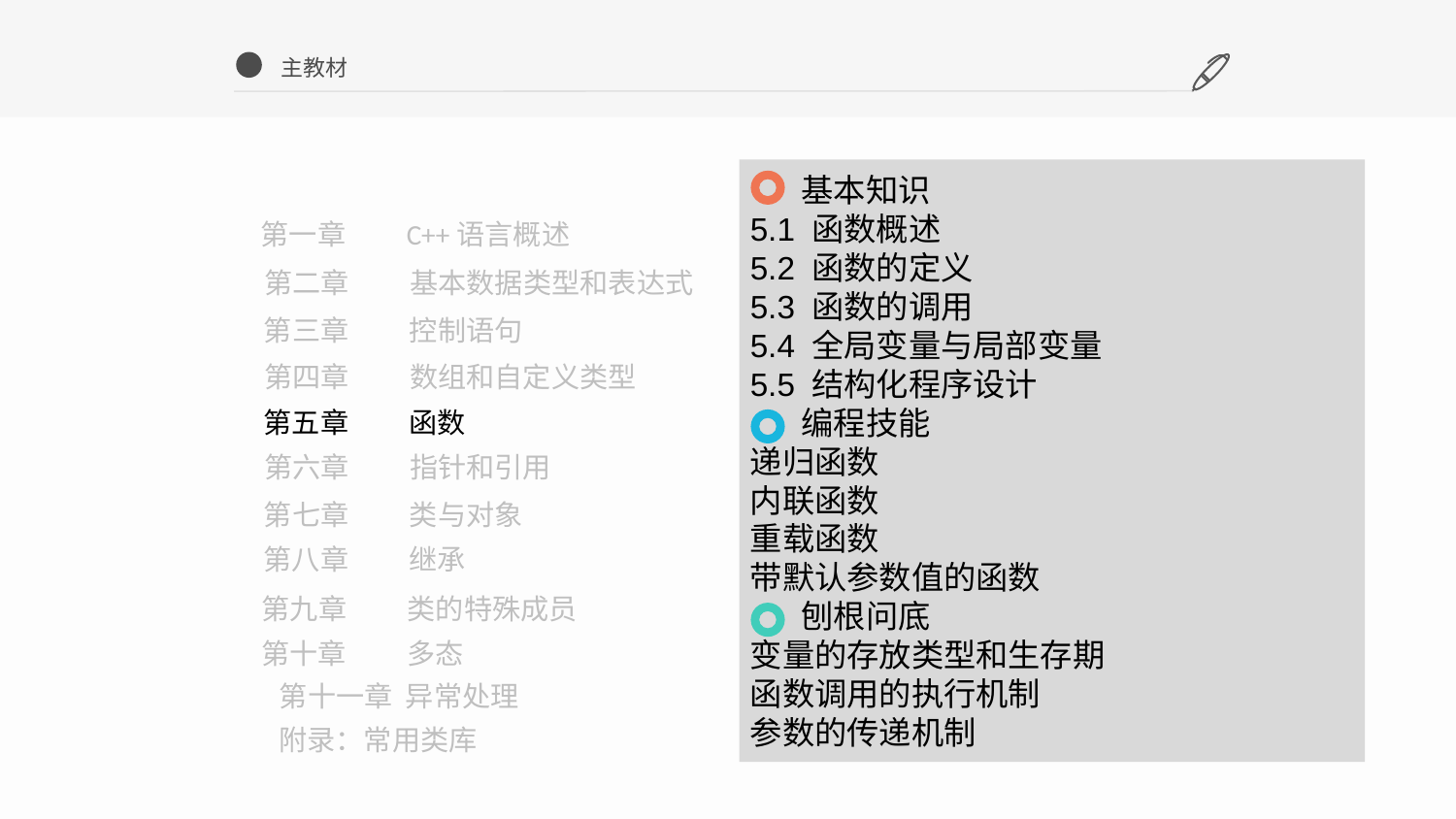

主教材

      基本知识
5.1 函数概述
5.2 函数的定义
5.3 函数的调用
5.4 全局变量与局部变量
5.5 结构化程序设计
      编程技能
递归函数
内联函数
重载函数
带默认参数值的函数
      刨根问底
变量的存放类型和生存期
函数调用的执行机制
参数的传递机制

第一章	C++语言概述
第二章	基本数据类型和表达式
第三章	控制语句
第四章	数组和自定义类型
第五章	函数

第六章	指针和引用
第七章	类与对象
第八章	继承
第九章	类的特殊成员

第十章	多态
第十一章  异常处理
附录：常用类库